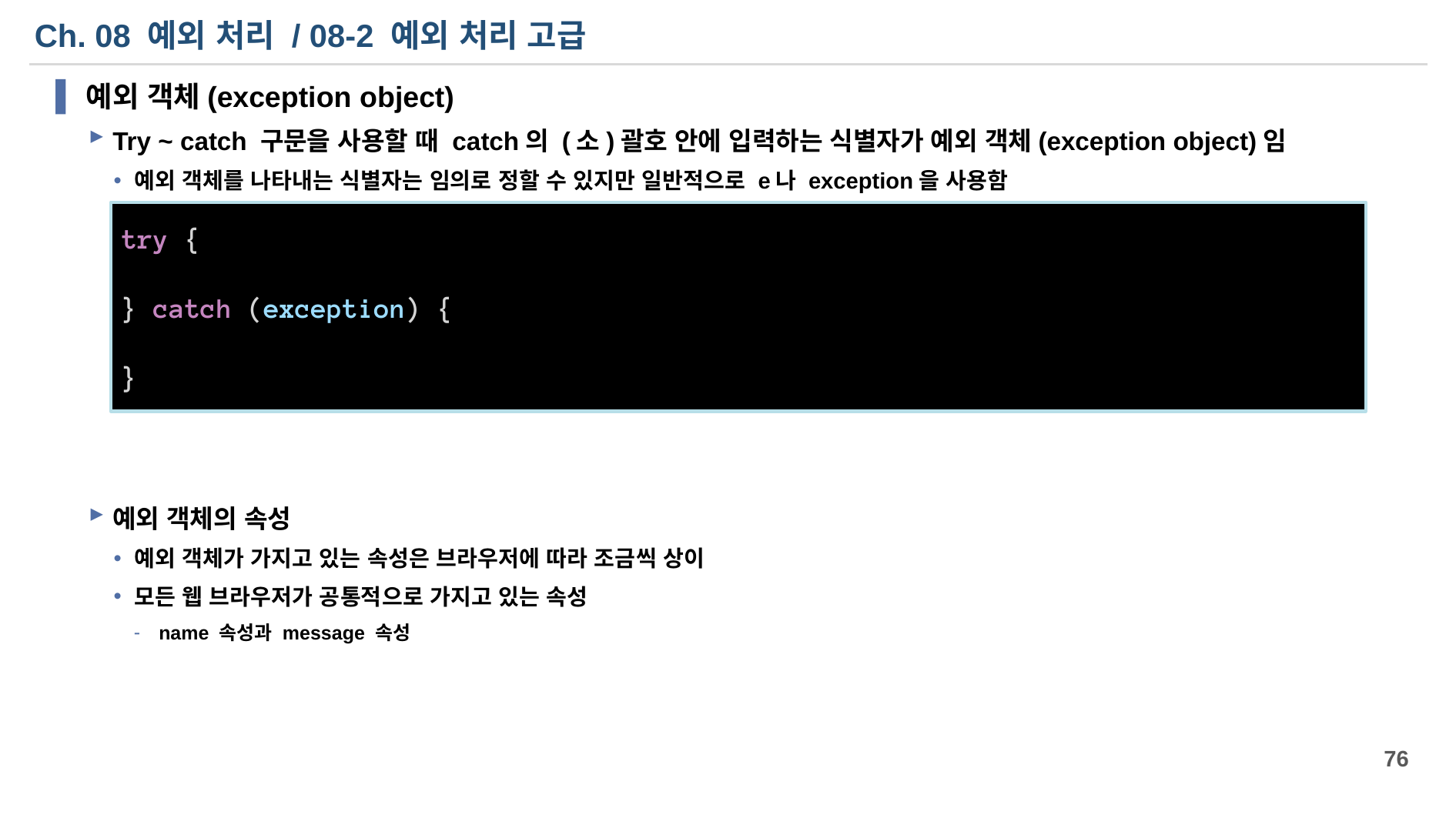

# Ch. 08 예외 처리 / 08-2 예외 처리 고급
예외 객체(exception object)
Try ~ catch 구문을 사용할 때 catch의 (소)괄호 안에 입력하는 식별자가 예외 객체(exception object)임
예외 객체를 나타내는 식별자는 임의로 정할 수 있지만 일반적으로 e나 exception을 사용함

예외 객체의 속성
예외 객체가 가지고 있는 속성은 브라우저에 따라 조금씩 상이
모든 웹 브라우저가 공통적으로 가지고 있는 속성
name 속성과 message 속성

try {
} catch (exception) {

}
76